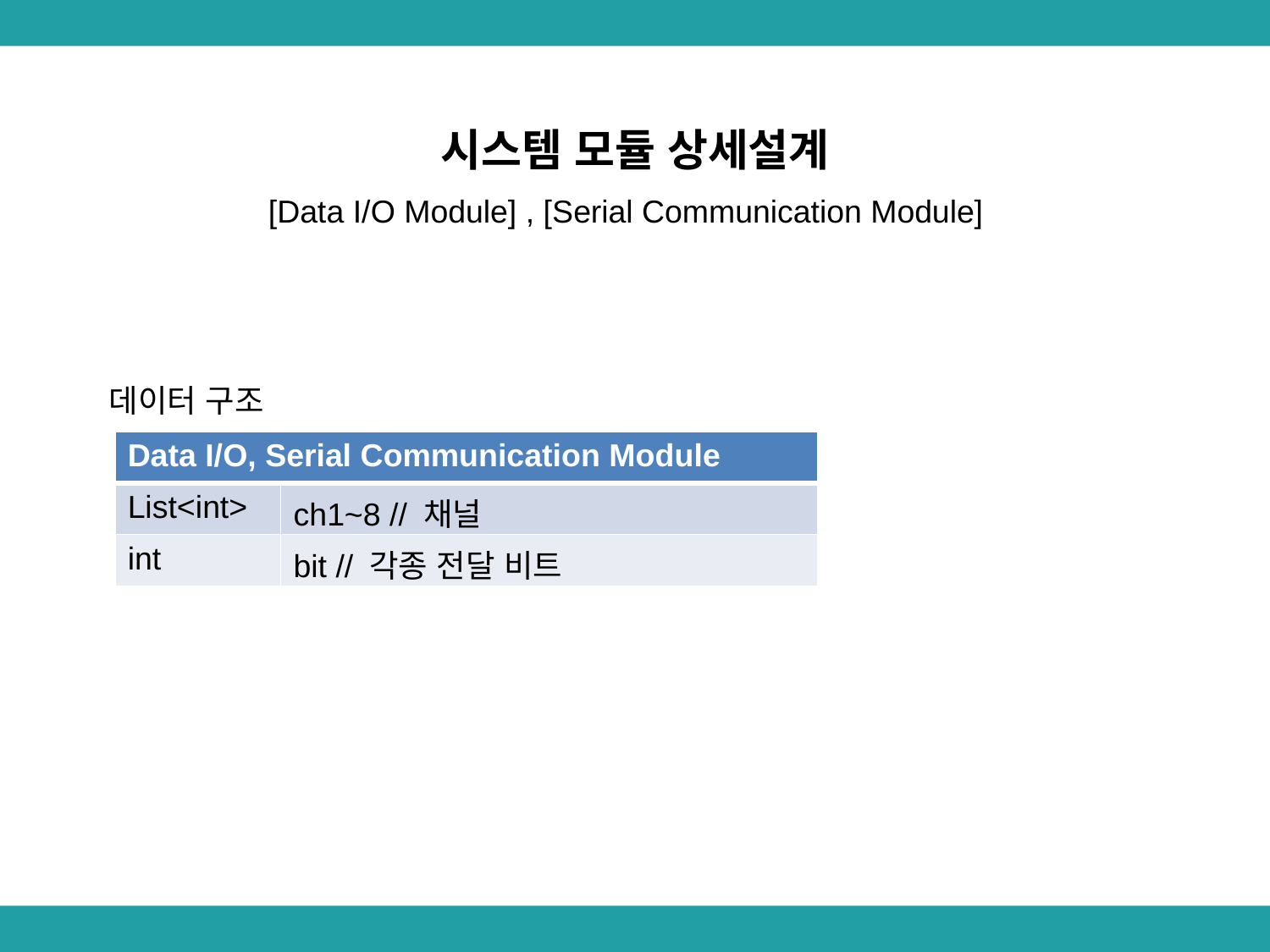

시스템 모듈 상세설계
[Data I/O Module] , [Serial Communication Module]
          데이터 구조
| Data I/O, Serial Communication Module |  |
| --- | --- |
| List<int> | ch1~8 // 채널 |
| int | bit // 각종 전달 비트 |